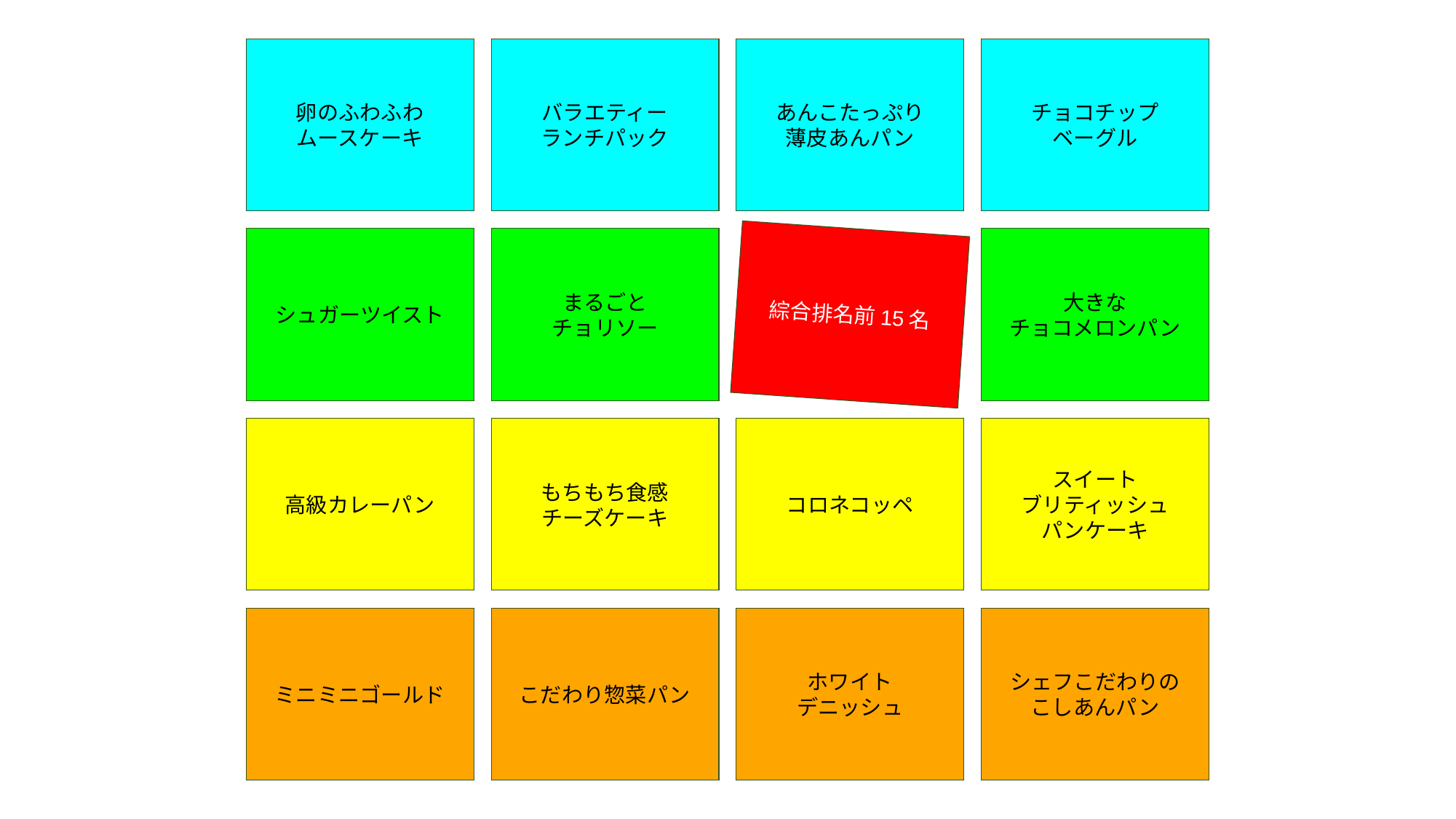

卵のふわふわ
ムースケーキ
バラエティー
ランチパック
あんこたっぷり
薄皮あんパン
チョコチップ
ベーグル
シュガーツイスト
まるごと
チョリソー
綜合排名前15名
大きな
チョコメロンパン
高級カレーパン
もちもち食感
チーズケーキ
コロネコッペ
スイート
ブリティッシュ
パンケーキ
ミニミニゴールド
こだわり惣菜パン
ホワイト
デニッシュ
シェフこだわりの
こしあんパン